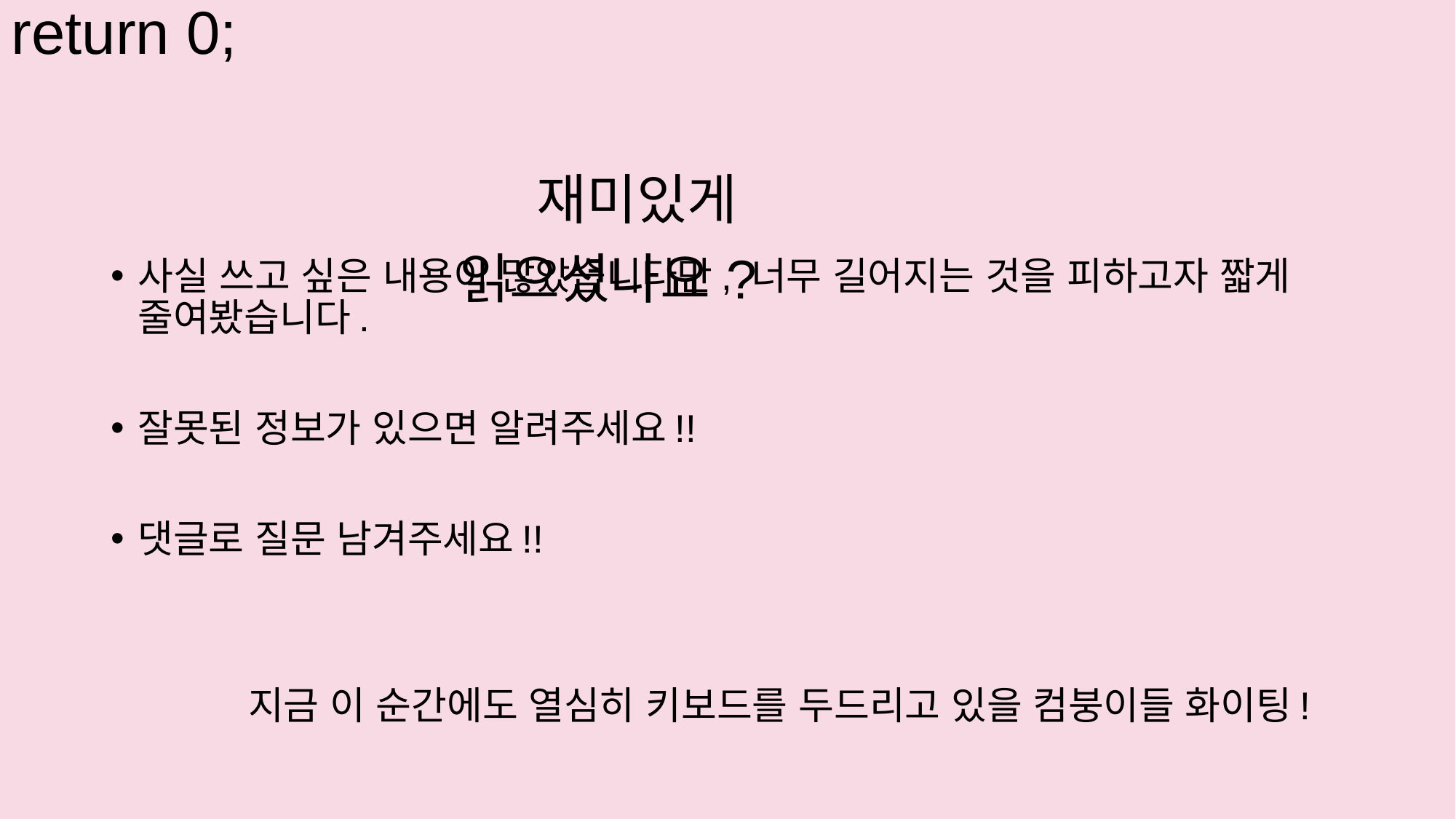

return 0;

사실 쓰고 싶은 내용이 많았습니다만, 너무 길어지는 것을 피하고자 짧게 줄여봤습니다.

잘못된 정보가 있으면 알려주세요!!

댓글로 질문 남겨주세요!!

            지금 이 순간에도 열심히 키보드를 두드리고 있을 컴붕이들 화이팅!
| 재미있게 읽으셨나요? |
| --- |